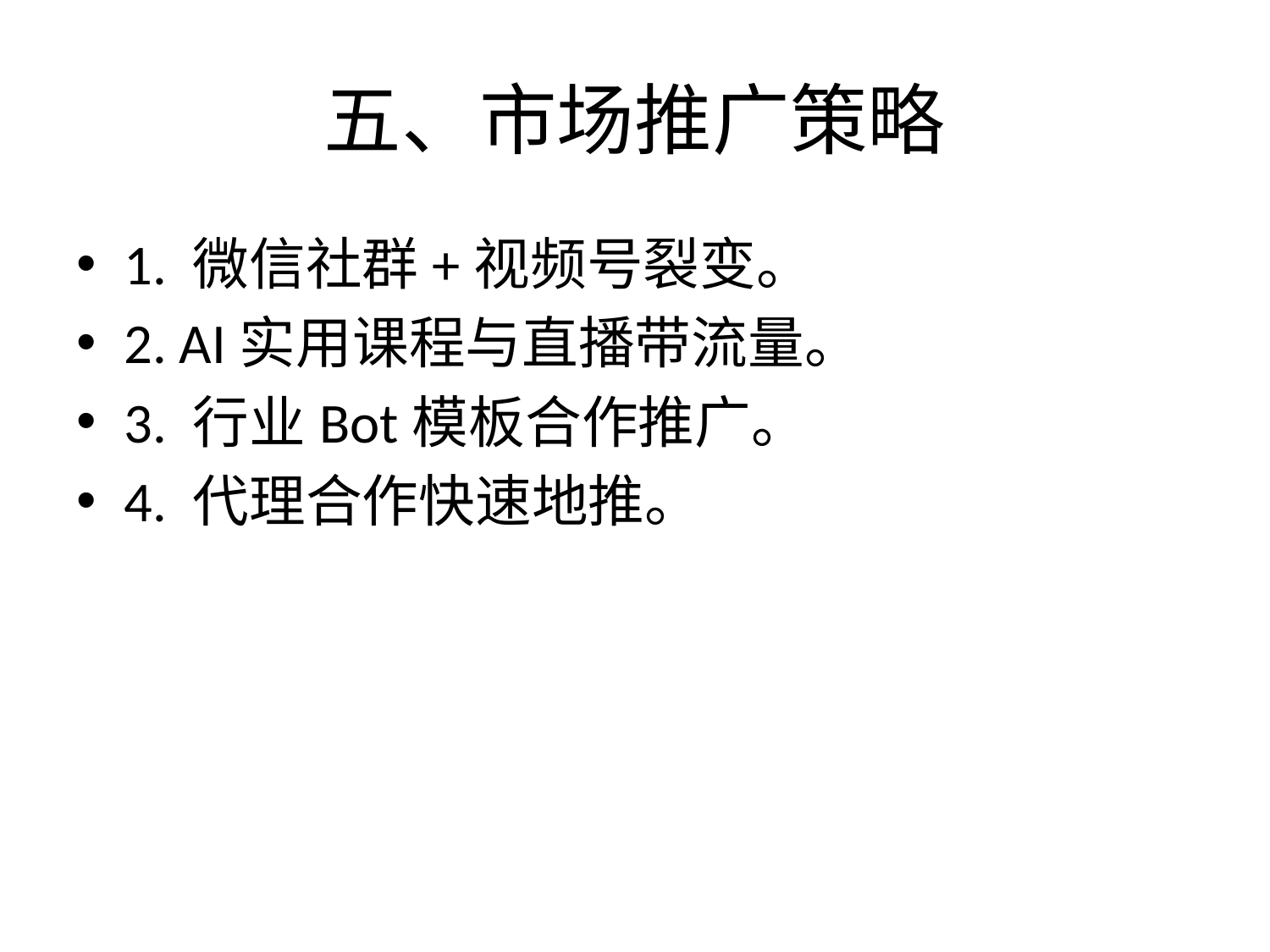

# 五、市场推广策略
1. 微信社群+视频号裂变。
2. AI实用课程与直播带流量。
3. 行业Bot模板合作推广。
4. 代理合作快速地推。